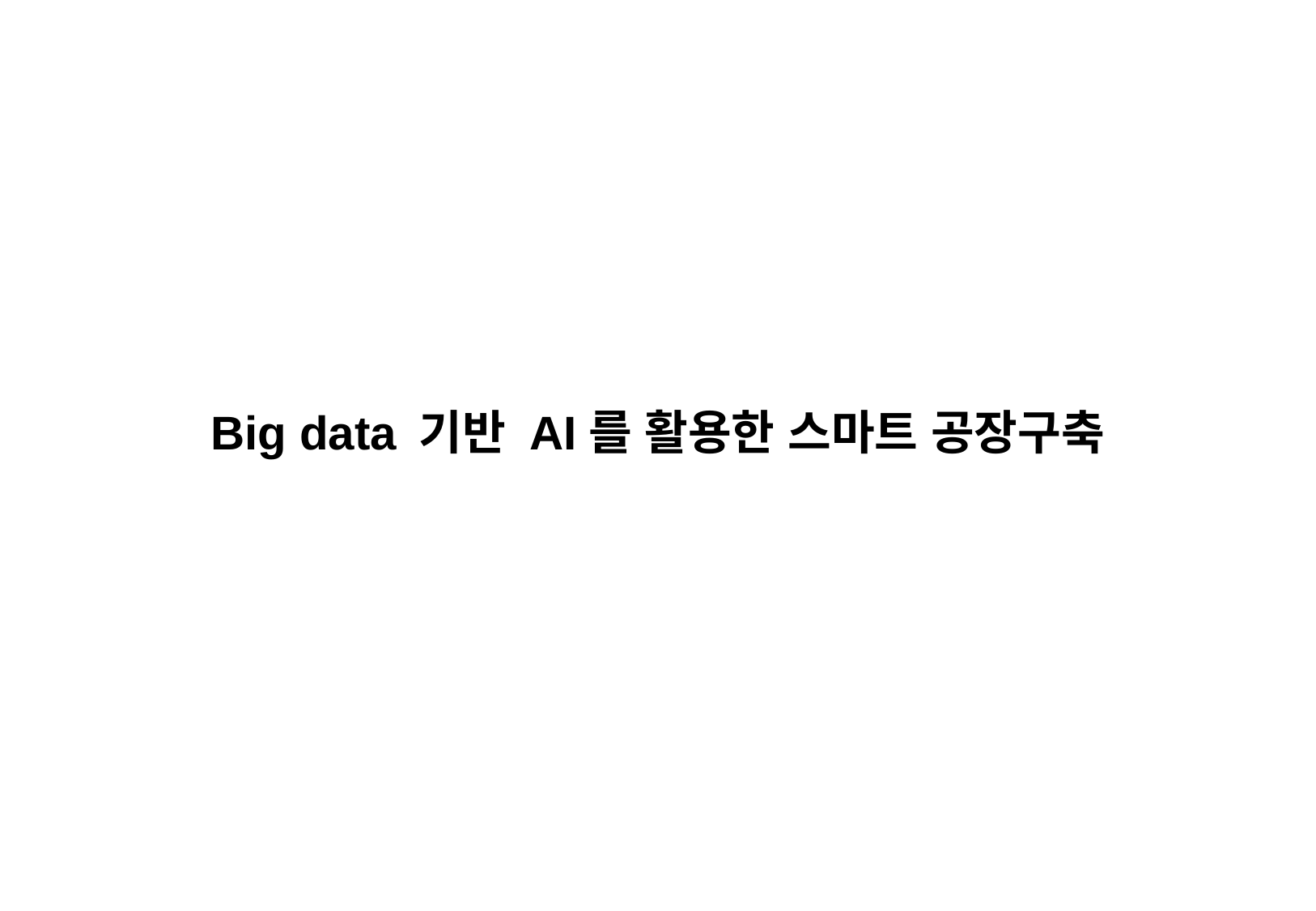

# Big data 기반 AI를 활용한 스마트 공장구축